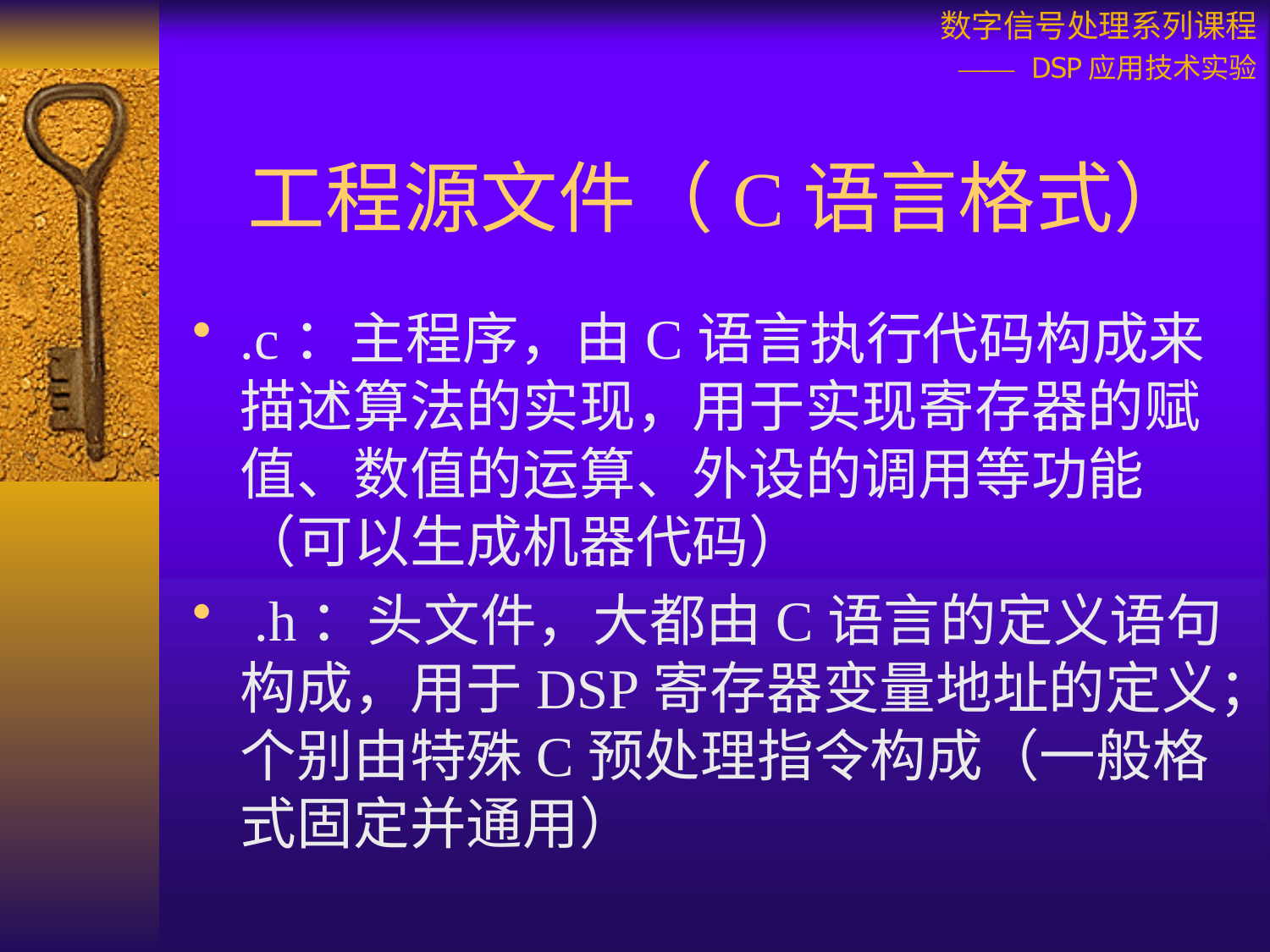

# 工程源文件（C语言格式）
.c：主程序，由C语言执行代码构成来描述算法的实现，用于实现寄存器的赋值、数值的运算、外设的调用等功能（可以生成机器代码）
 .h：头文件，大都由C语言的定义语句构成，用于DSP寄存器变量地址的定义；个别由特殊C预处理指令构成（一般格式固定并通用）